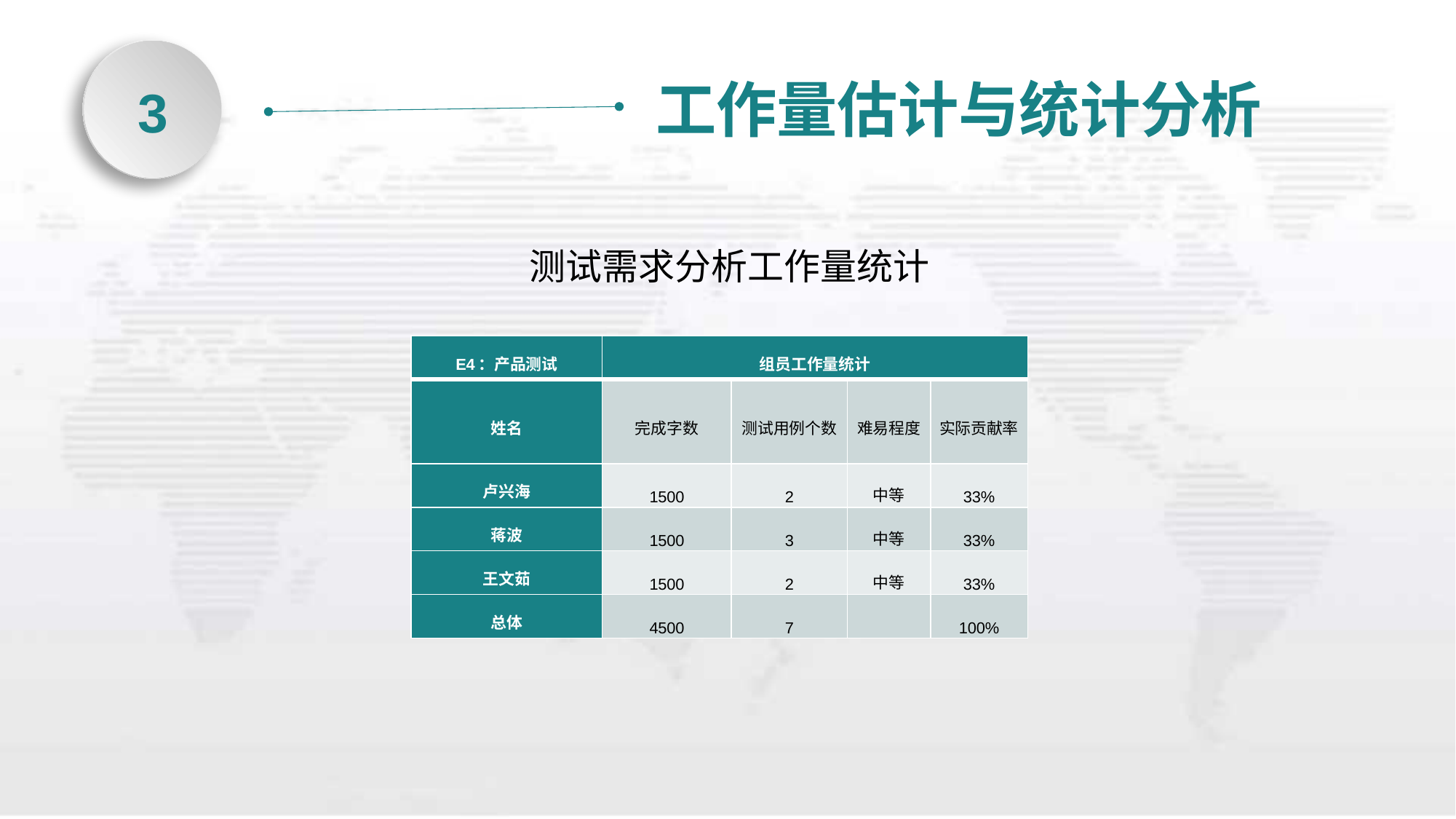

工作量估计与统计分析
3
测试需求分析工作量统计
| E4：产品测试 | 组员工作量统计 |  |  |  |
| --- | --- | --- | --- | --- |
| 姓名 | 完成字数 | 测试用例个数 | 难易程度 | 实际贡献率 |
| 卢兴海 | 1500 | 2 | 中等 | 33% |
| 蒋波 | 1500 | 3 | 中等 | 33% |
| 王文茹 | 1500 | 2 | 中等 | 33% |
| 总体 | 4500 | 7 |  | 100% |